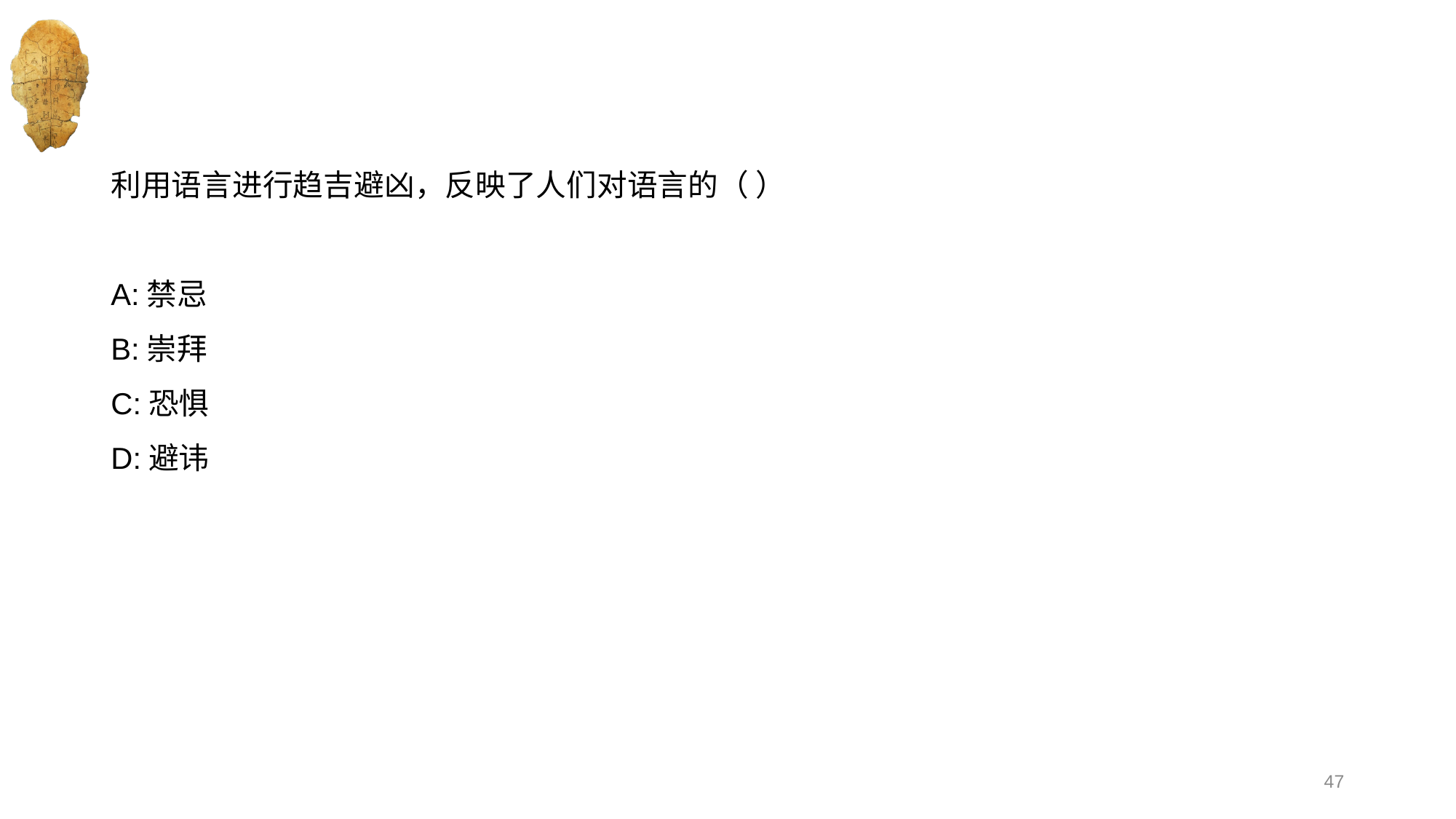

#
利用语言进行趋吉避凶，反映了人们对语言的（ ）

A:禁忌
B:崇拜
C:恐惧
D:避讳

47